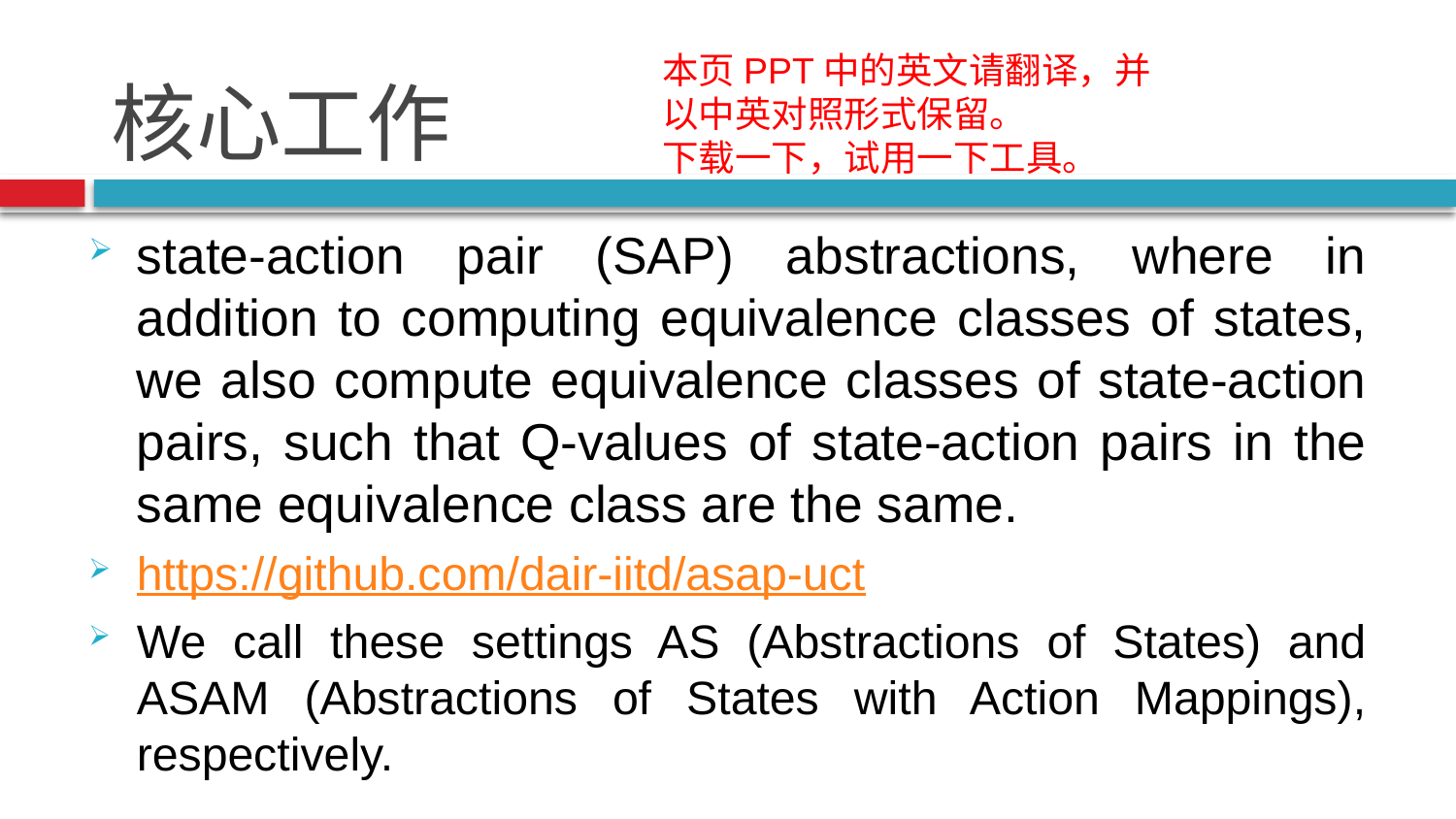

# 核心工作
本页PPT中的英文请翻译，并以中英对照形式保留。
下载一下，试用一下工具。
state-action pair (SAP) abstractions, where in addition to computing equivalence classes of states, we also compute equivalence classes of state-action pairs, such that Q-values of state-action pairs in the same equivalence class are the same.
https://github.com/dair-iitd/asap-uct
We call these settings AS (Abstractions of States) and ASAM (Abstractions of States with Action Mappings), respectively.